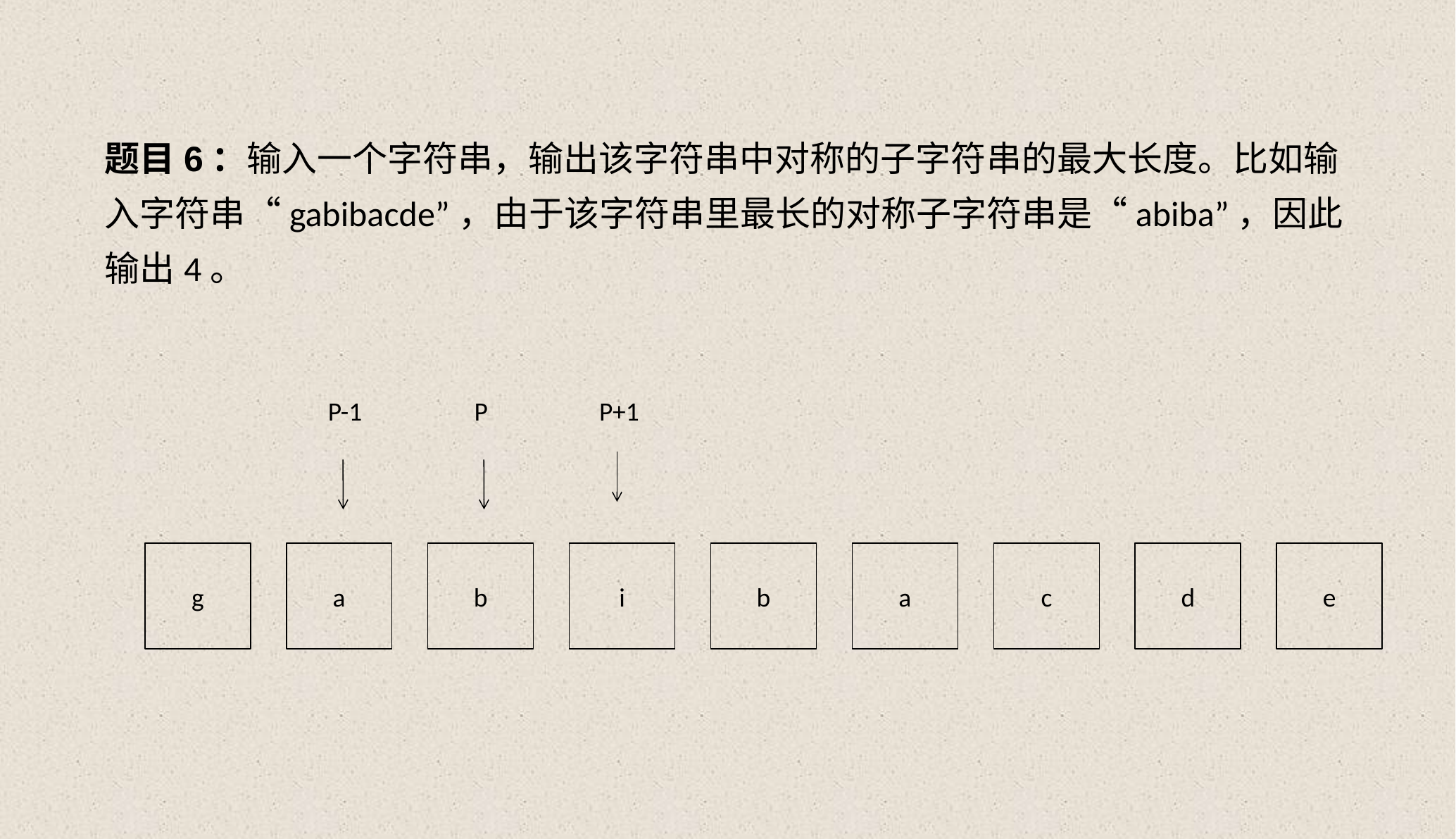

题目6：输入一个字符串，输出该字符串中对称的子字符串的最大长度。比如输入字符串“gabibacde”，由于该字符串里最长的对称子字符串是“abiba”，因此输出4。
P-1
P
P+1
g
a
b
i
b
a
c
d
e